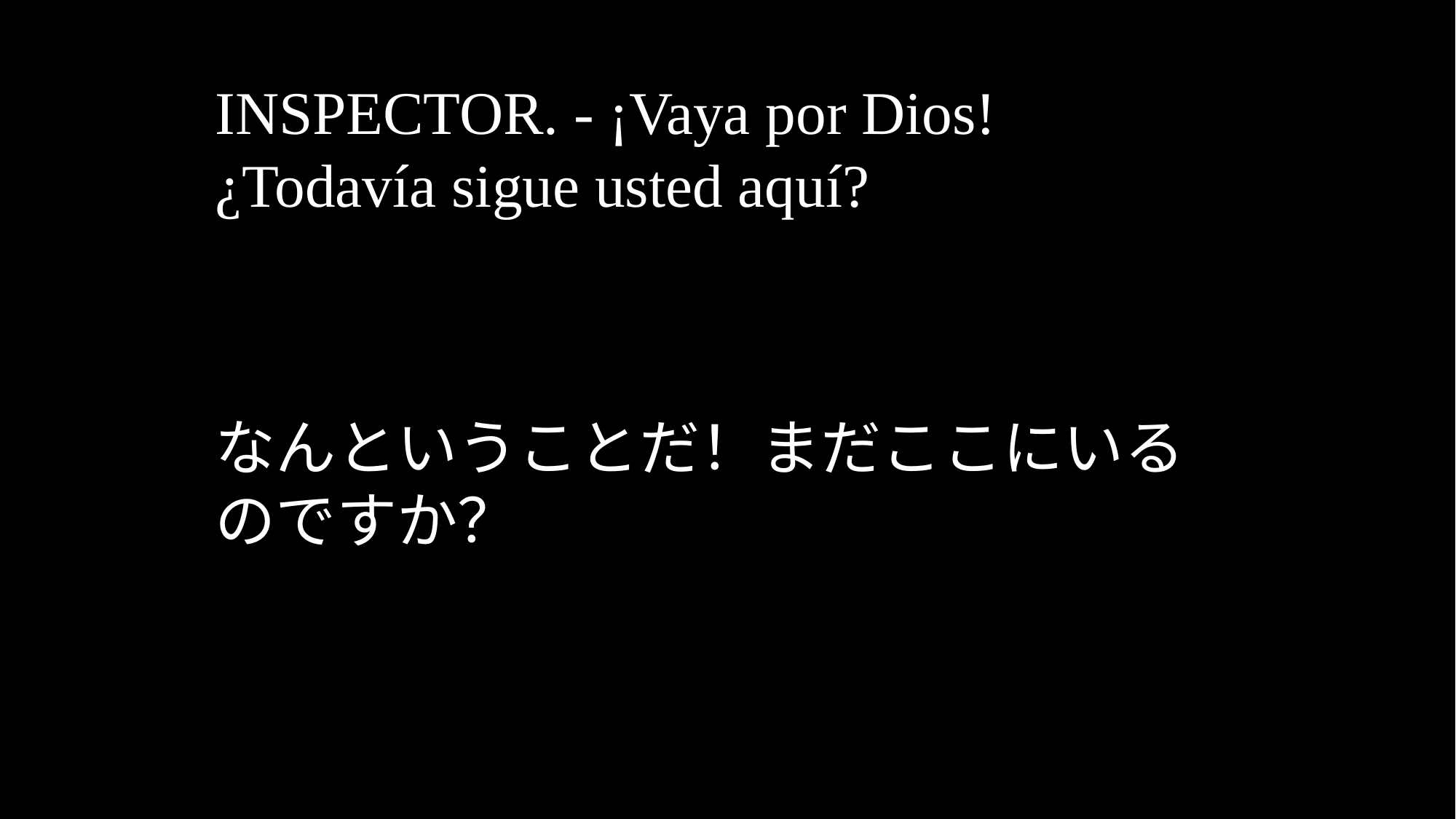

INSPECTOR. - ¡Vaya por Dios! ¿Todavía sigue usted aquí?

なんということだ！まだここにいるのですか？